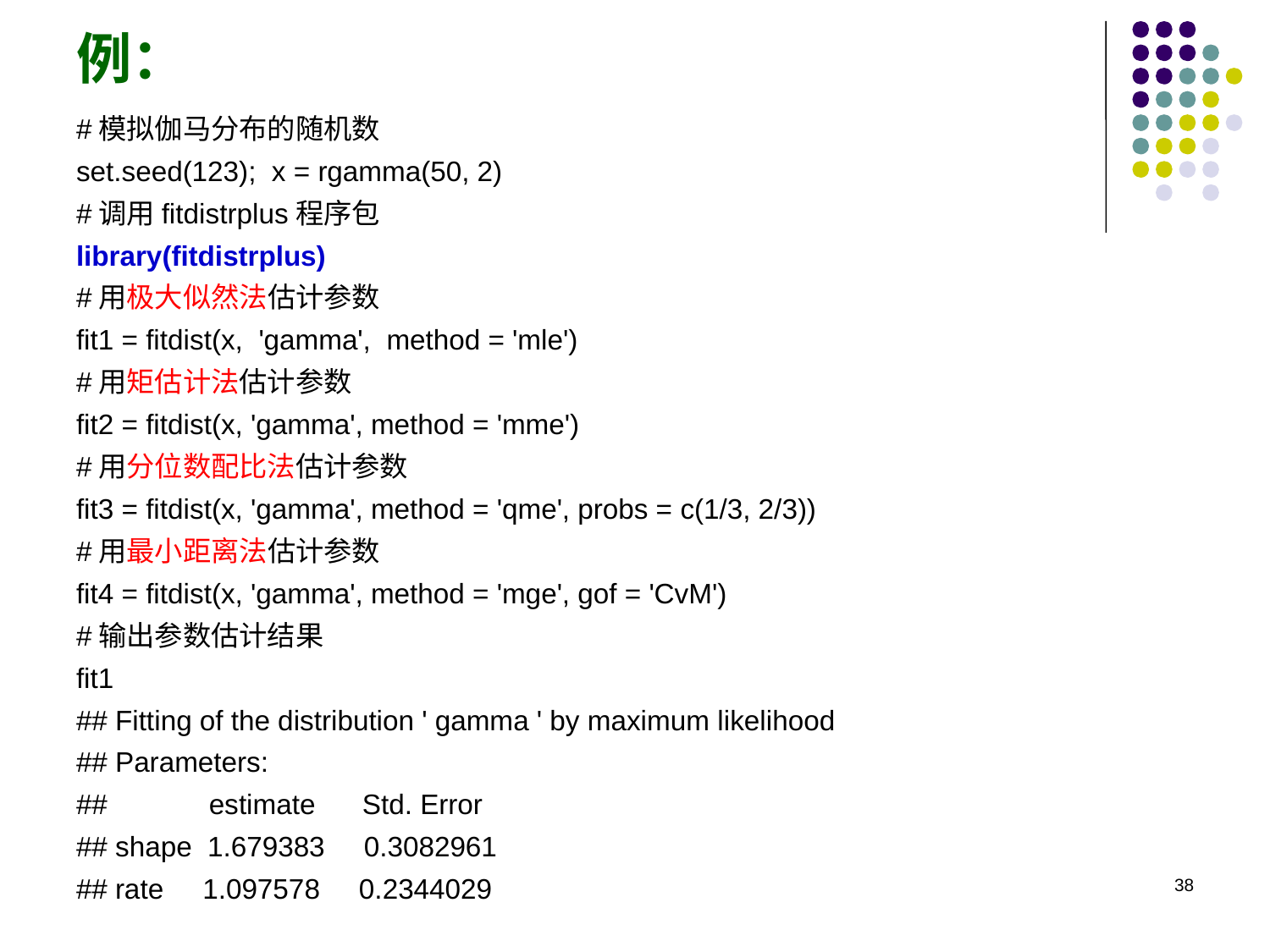

# 例：
#模拟伽马分布的随机数
set.seed(123);  x = rgamma(50, 2)
#调用fitdistrplus程序包
library(fitdistrplus)
#用极大似然法估计参数
fit1 = fitdist(x,  'gamma',  method = 'mle')
#用矩估计法估计参数
fit2 = fitdist(x, 'gamma', method = 'mme')
#用分位数配比法估计参数
fit3 = fitdist(x, 'gamma', method = 'qme', probs = c(1/3, 2/3))
#用最小距离法估计参数
fit4 = fitdist(x, 'gamma', method = 'mge', gof = 'CvM')
#输出参数估计结果
fit1
## Fitting of the distribution ' gamma ' by maximum likelihood ## Parameters: ##             estimate      Std. Error ## shape  1.679383     0.3082961 ## rate     1.097578     0.2344029

38